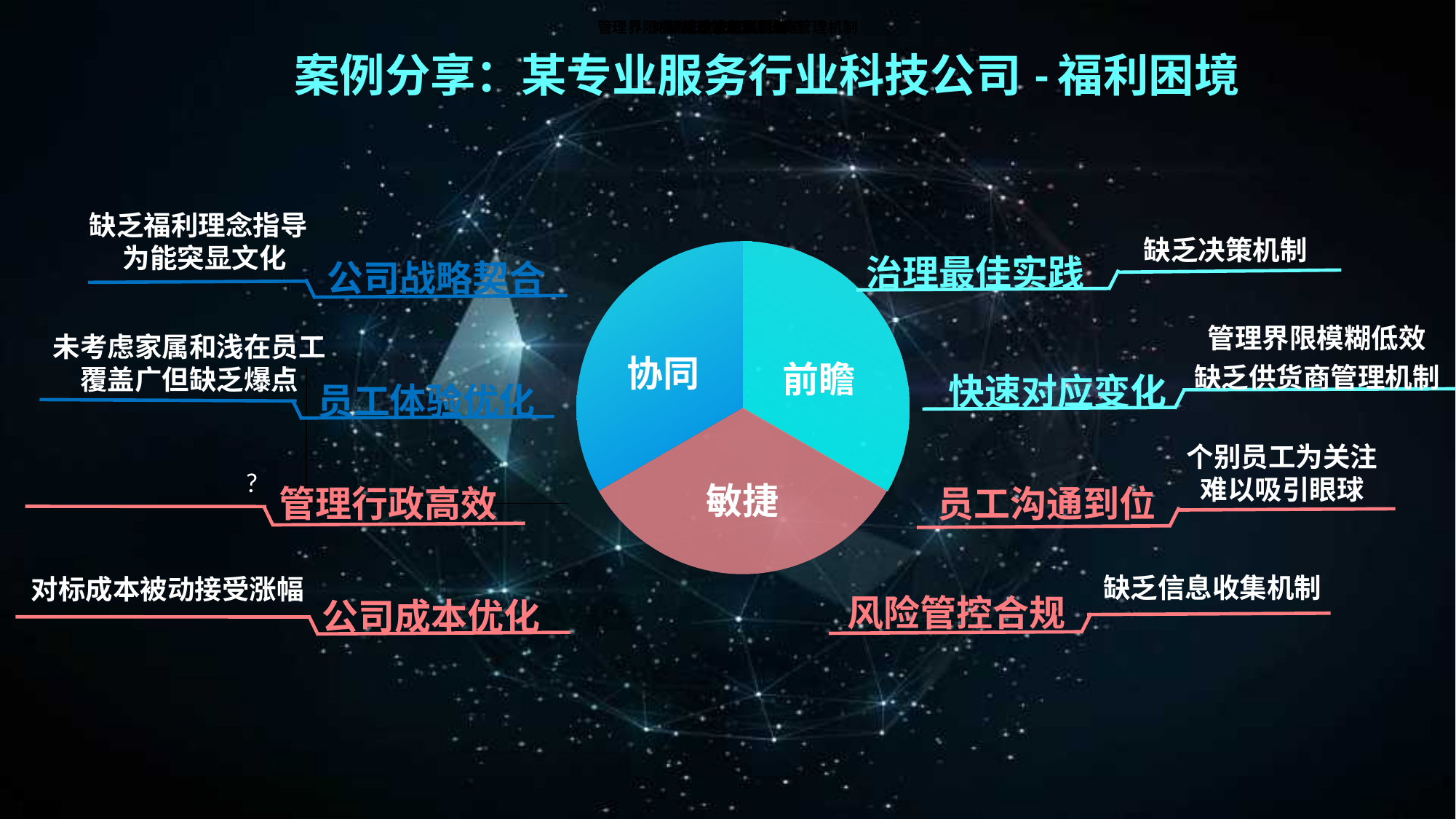

缺乏决策机制
管理界限模糊低效 缺乏供货商管理机制
缺乏信息收集机制
缺乏信息收集机制
缺乏信息收集机制
对标成本被动接受涨幅
| 案例分享：某专业服务行业科技公司-福利困境 |
| --- |
缺乏福利理念指导
 为能突显文化
| 缺乏决策机制 |
| --- |

### Chart

| Category | 销售额 |
|---|---|
| 第一季度 | 33.300000000000004 |
| 第二季度 | 33.300000000000004 |
| 第三季度 | 33.300000000000004 |
| 治理最佳实践 |
| --- |
| 公司战略契合 |
| --- |
| 管理界限模糊低效 缺乏供货商管理机制 |
| --- |
未考虑家属和浅在员工
覆盖广但缺乏爆点
| 协同 |
| --- |
| 前瞻 |
| --- |
| 快速对应变化 |
| --- |
| 员工体验优化 |
| --- |
个别员工为关注
难以吸引眼球
?
| 敏捷 |
| --- |
| 管理行政高效 |
| --- |
| 员工沟通到位 |
| --- |
缺乏信息收集机制
对标成本被动接受涨幅
| 风险管控合规 |
| --- |
| 公司成本优化 |
| --- |